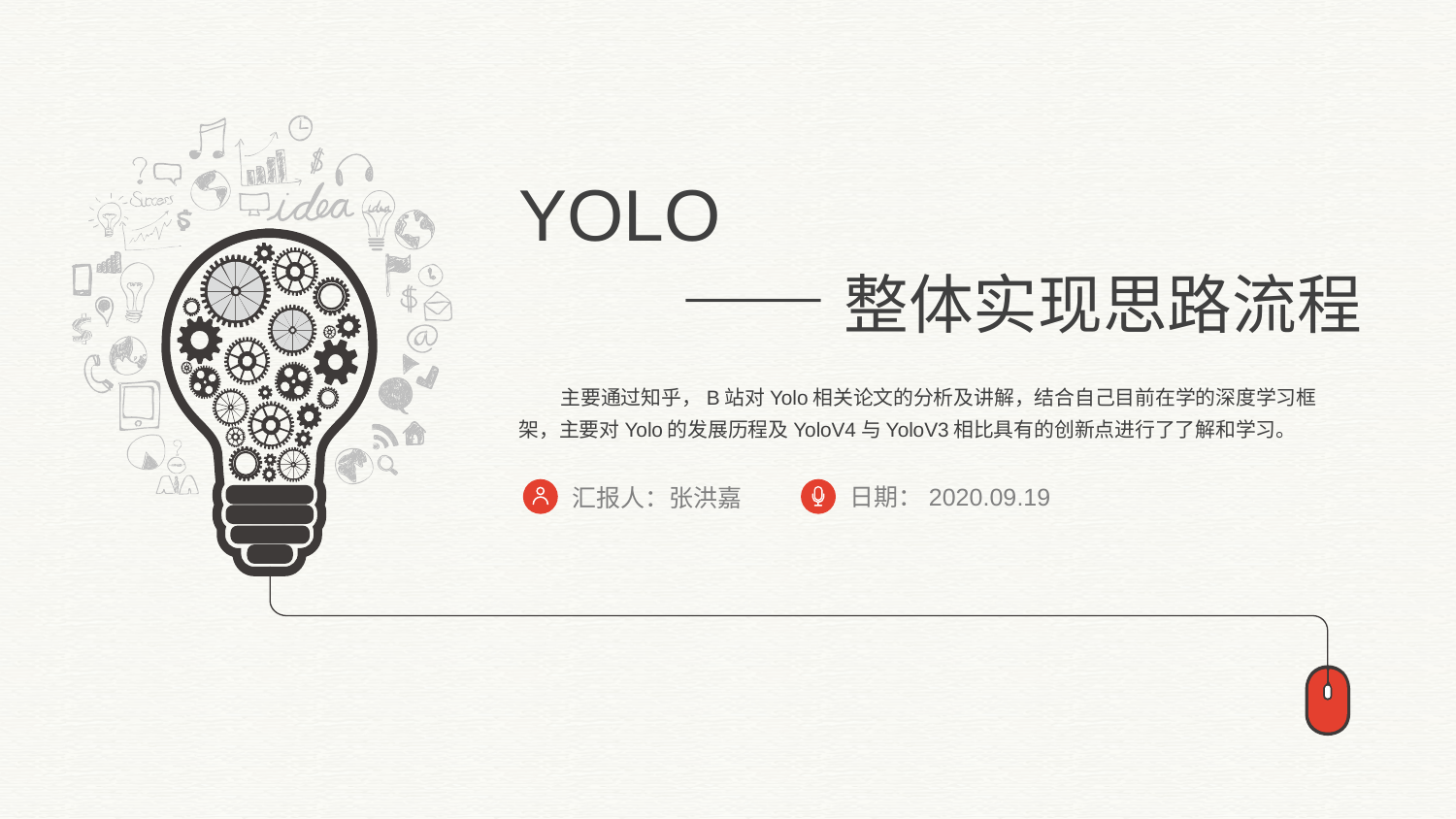

YOLO
	 ——整体实现思路流程

        主要通过知乎，B站对Yolo相关论文的分析及讲解，结合自己目前在学的深度学习框架，主要对Yolo的发展历程及YoloV4与YoloV3相比具有的创新点进行了了解和学习。
日期：2020.09.19
汇报人：张洪嘉